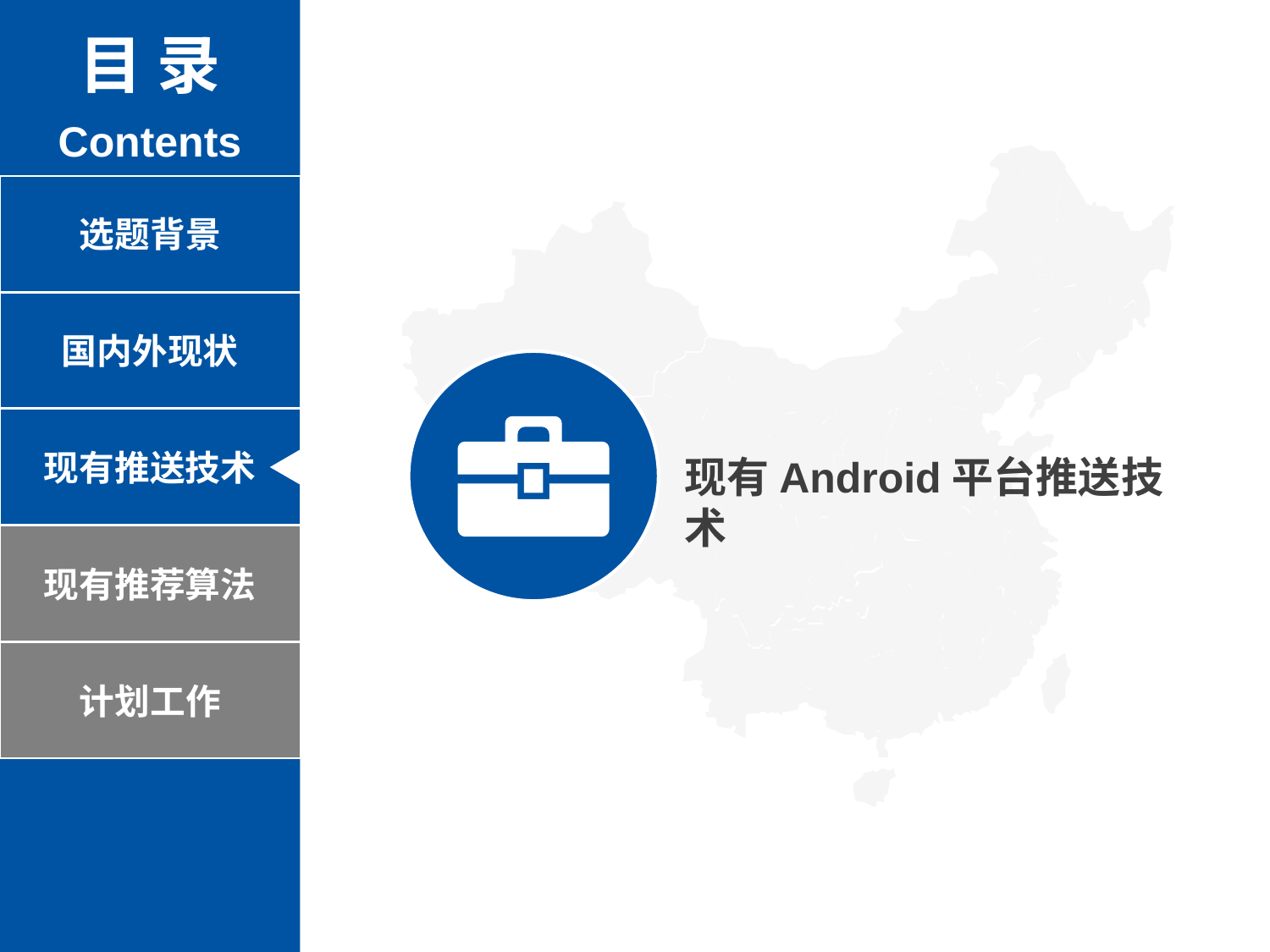

目 录
Contents
选题背景
国内外现状

现有推送技术
现有Android平台推送技术

现有推荐算法
计划工作